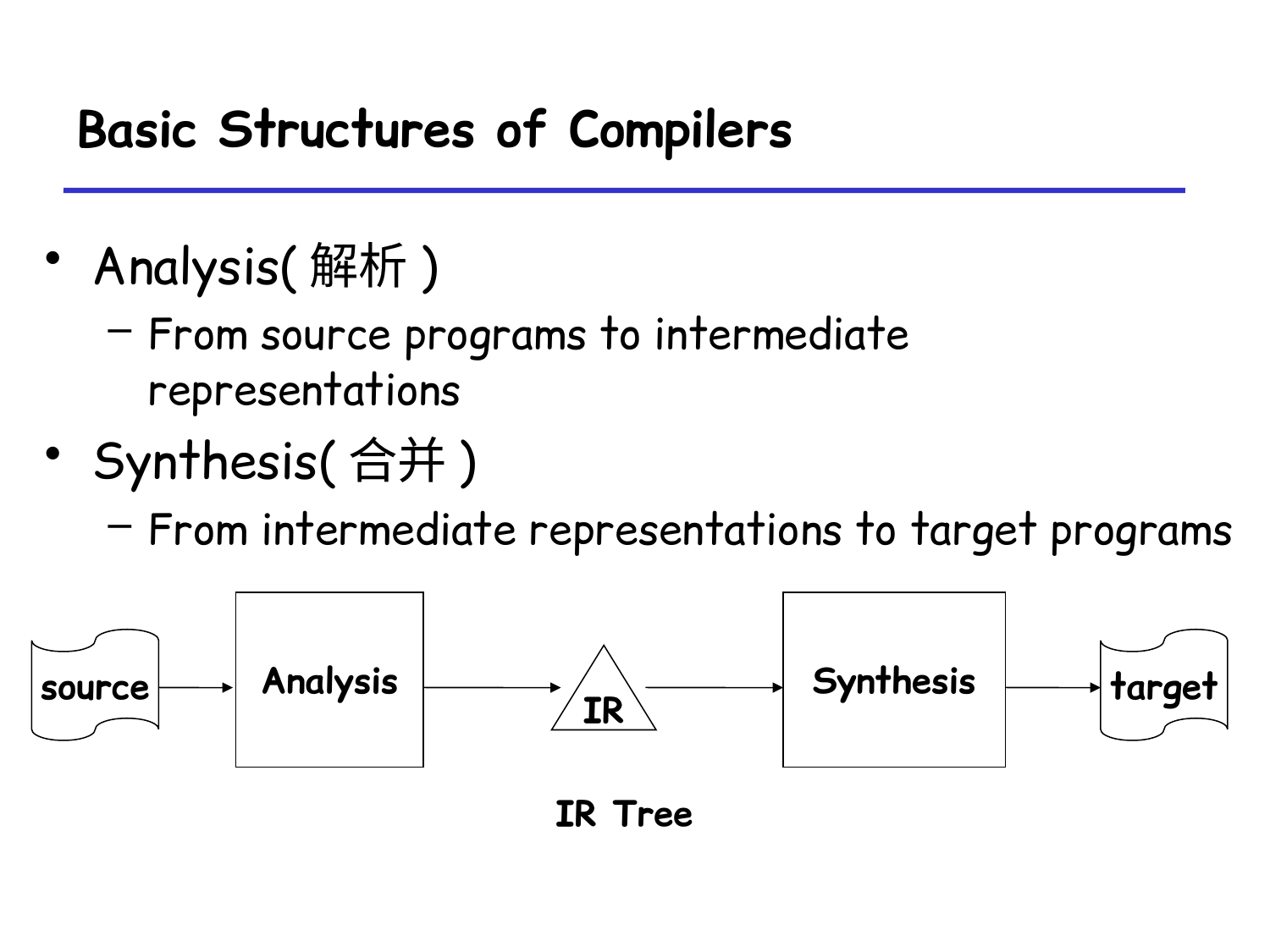

# Basic Structures of Compilers
Analysis(解析)
From source programs to intermediate representations
Synthesis(合并)
From intermediate representations to target programs

Analysis

Synthesis

source
target
IR

IR Tree
26